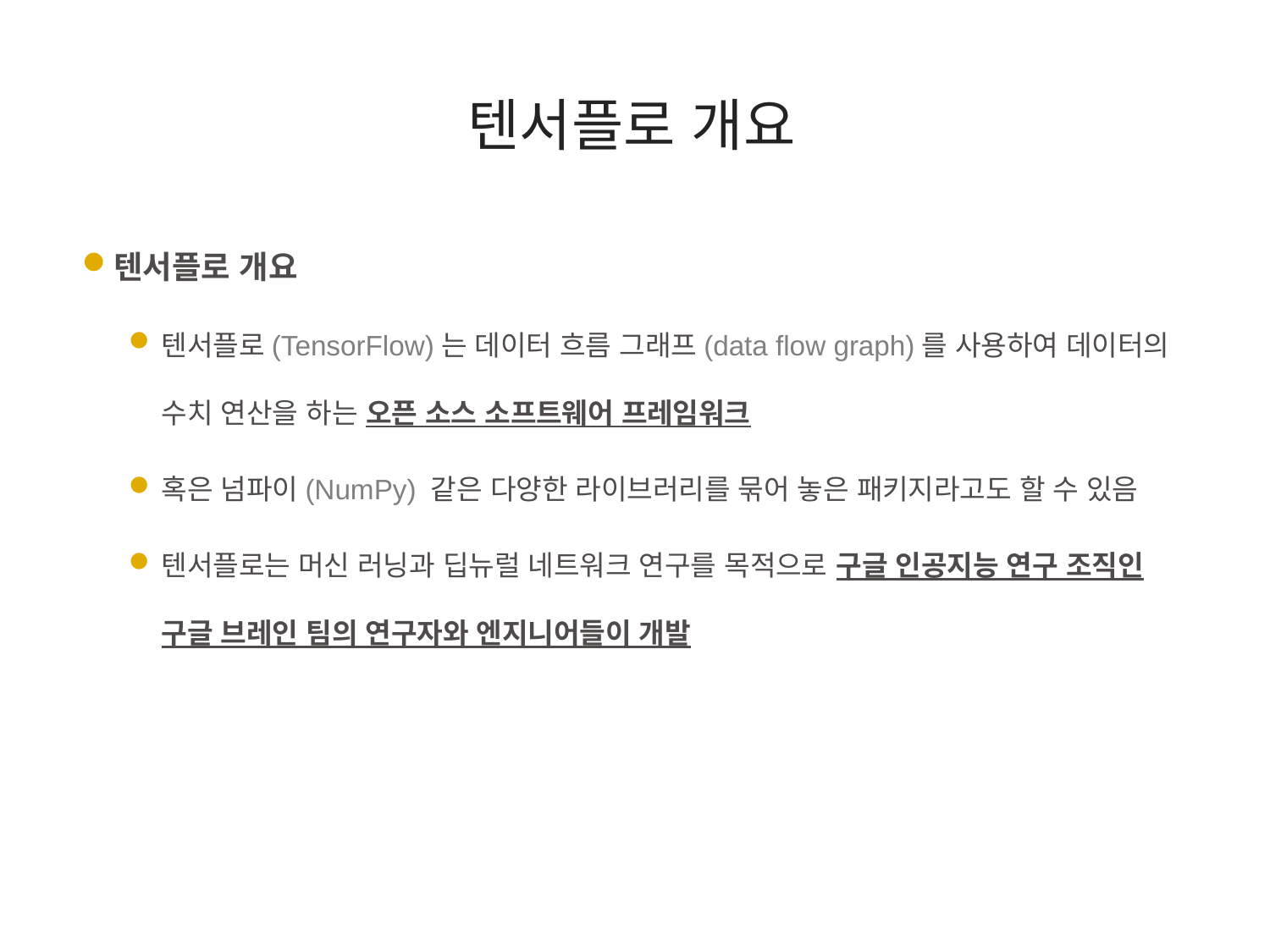

텐서플로 개요
텐서플로 개요
텐서플로(TensorFlow)는 데이터 흐름 그래프(data flow graph)를 사용하여 데이터의 수치 연산을 하는 오픈 소스 소프트웨어 프레임워크
혹은 넘파이(NumPy) 같은 다양한 라이브러리를 묶어 놓은 패키지라고도 할 수 있음
텐서플로는 머신 러닝과 딥뉴럴 네트워크 연구를 목적으로 구글 인공지능 연구 조직인 구글 브레인 팀의 연구자와 엔지니어들이 개발